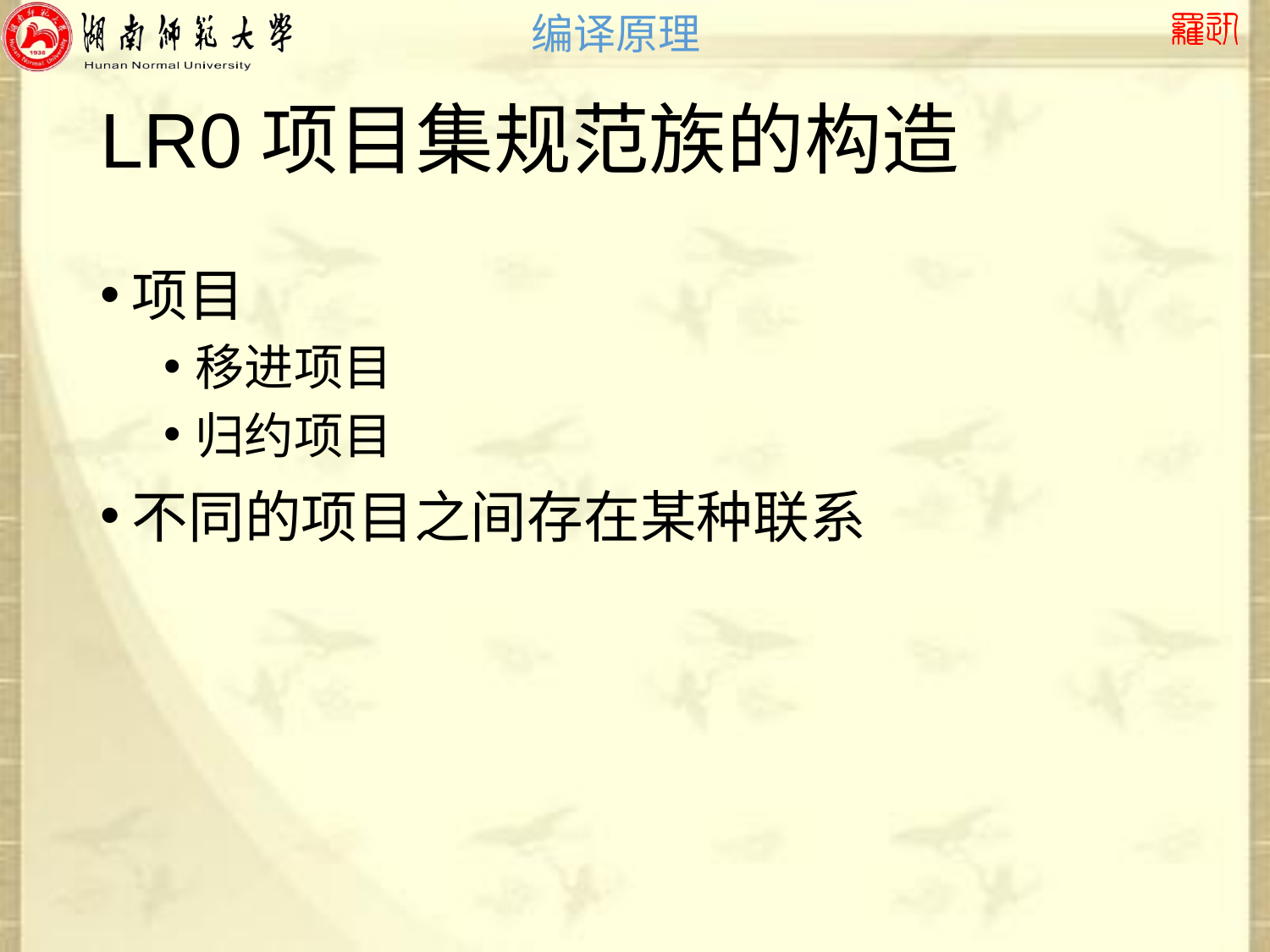

# LR0项目集规范族的构造
项目
移进项目
归约项目
不同的项目之间存在某种联系